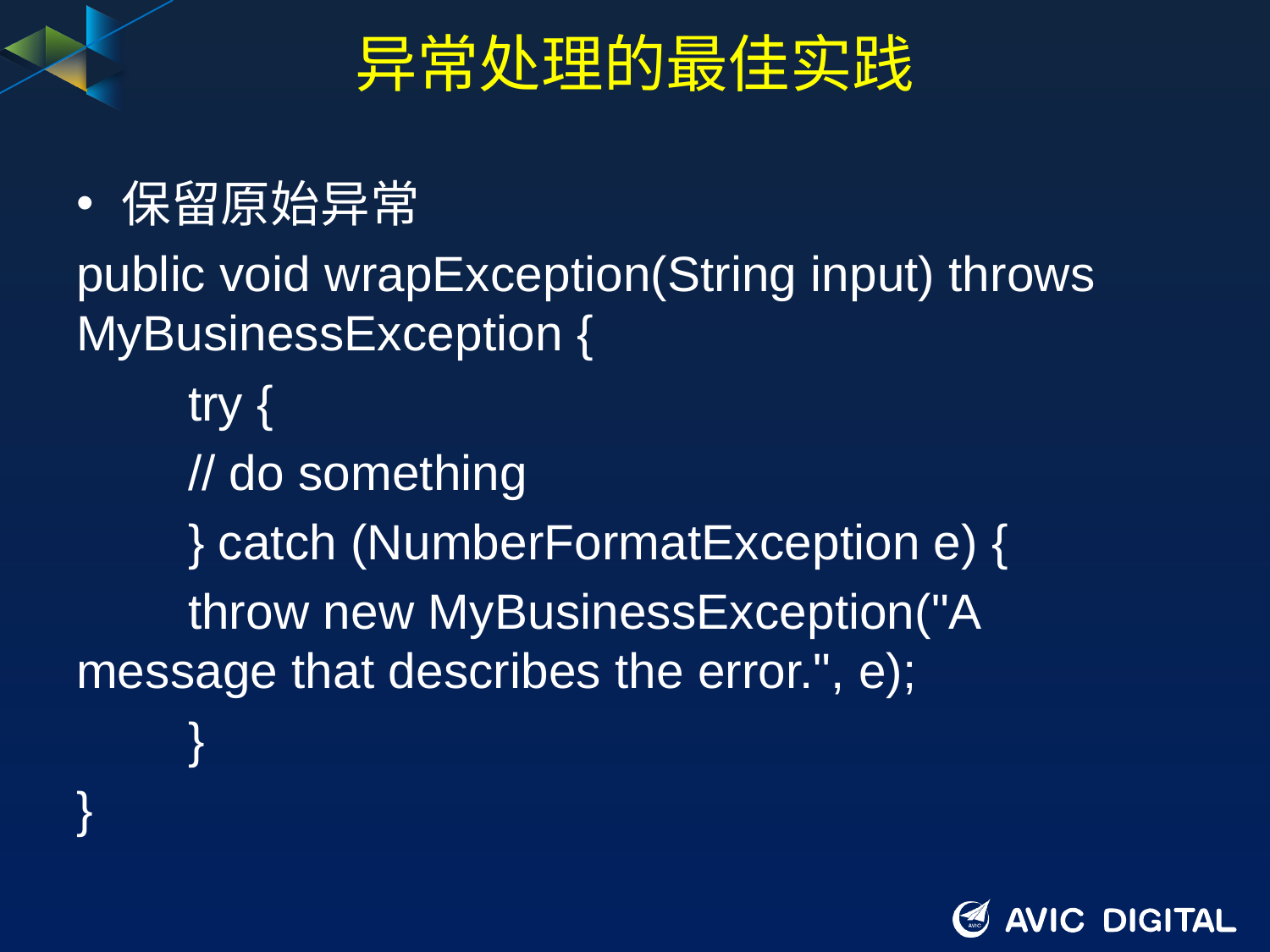

# 异常处理的最佳实践
保留原始异常
public void wrapException(String input) throws MyBusinessException {
	try {
		// do something
	} catch (NumberFormatException e) {
		throw new MyBusinessException("A message that describes the error.", e);
	}
}